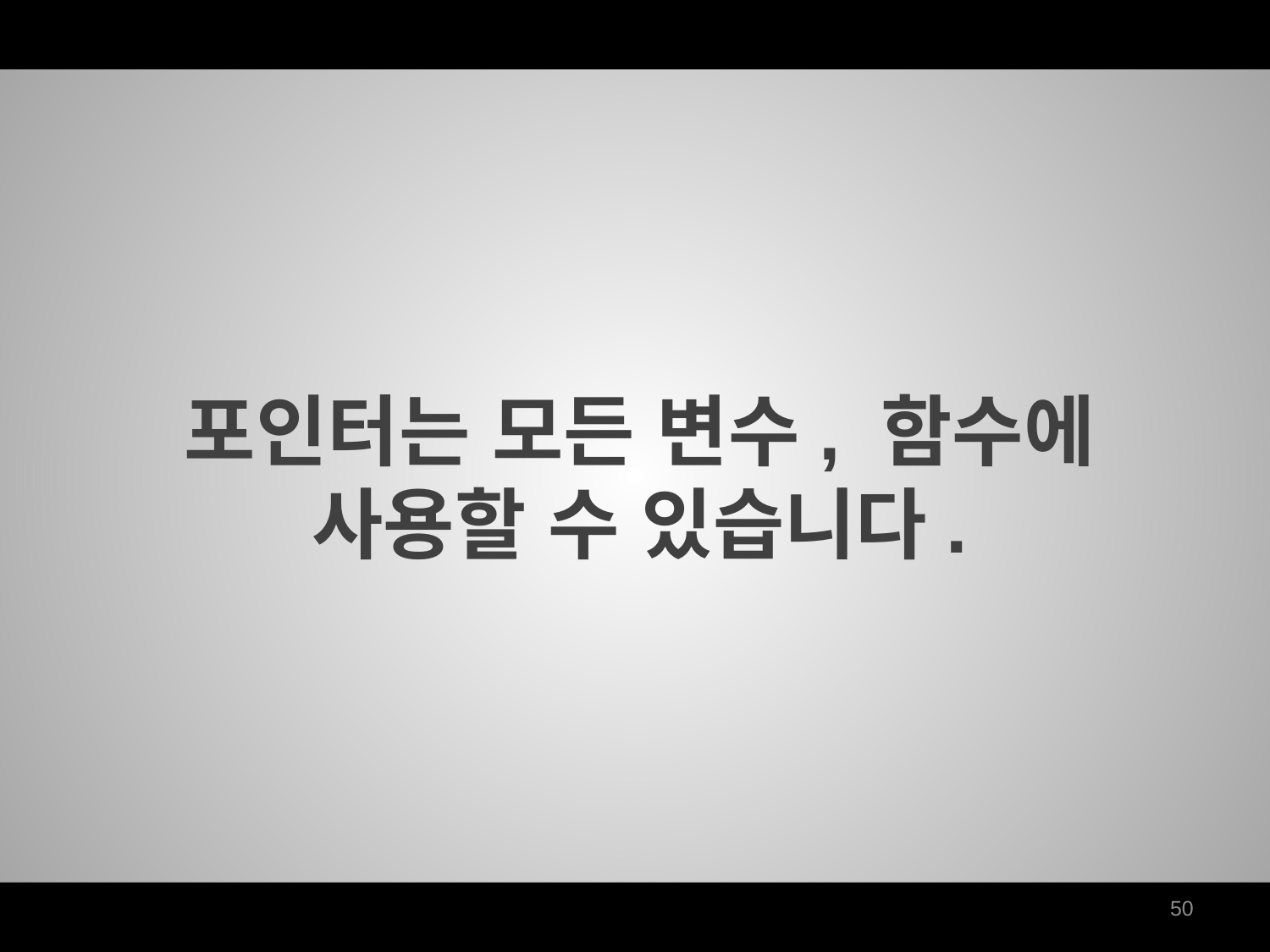

포인터는 모든 변수, 함수에
사용할 수 있습니다.
50